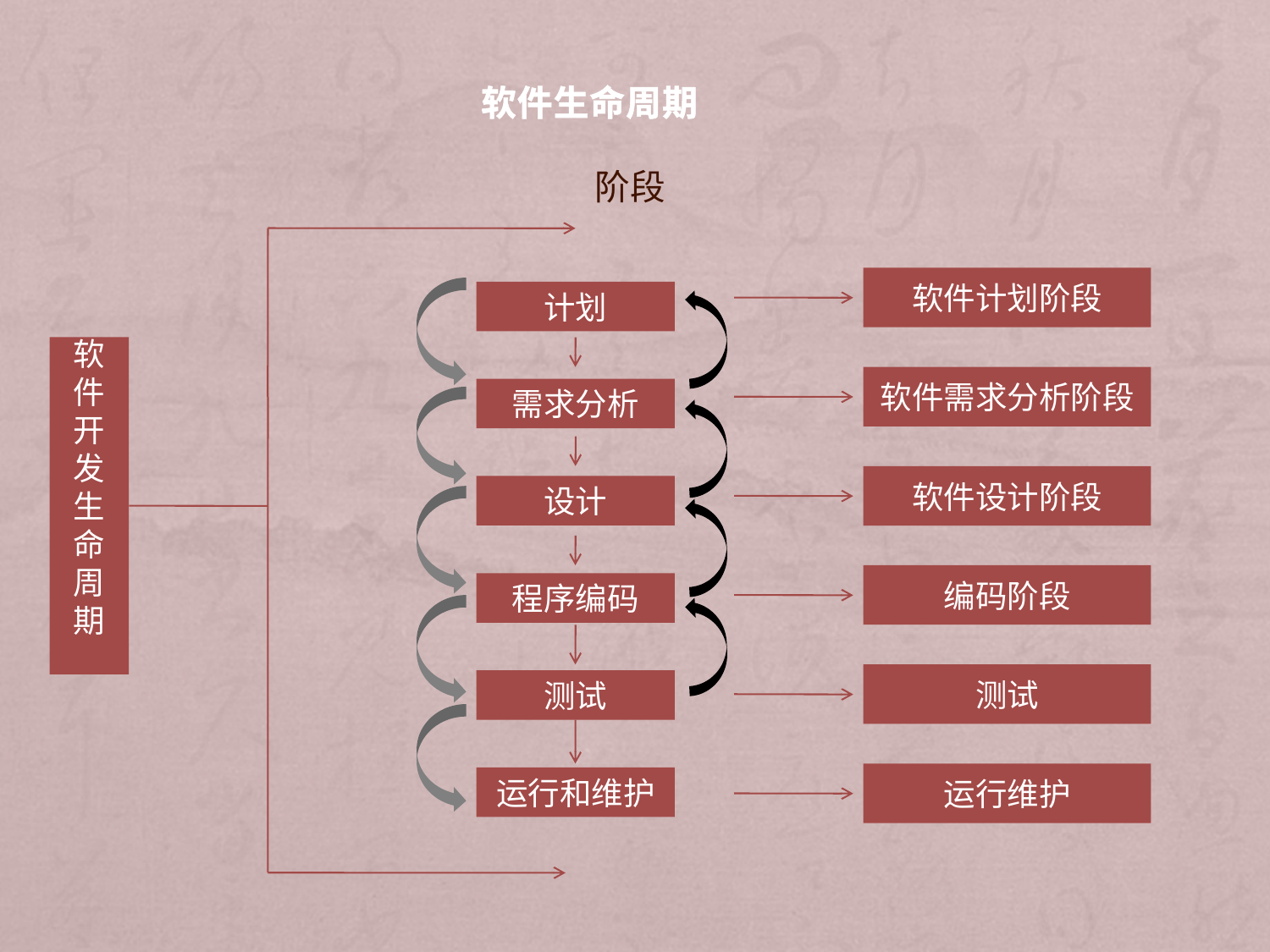

# 软件生命周期
阶段
软件计划阶段

计划

软件开发生命周期

软件需求分析阶段
需求分析

软件设计阶段
设计

编码阶段
程序编码

测试
测试

运行维护
运行和维护